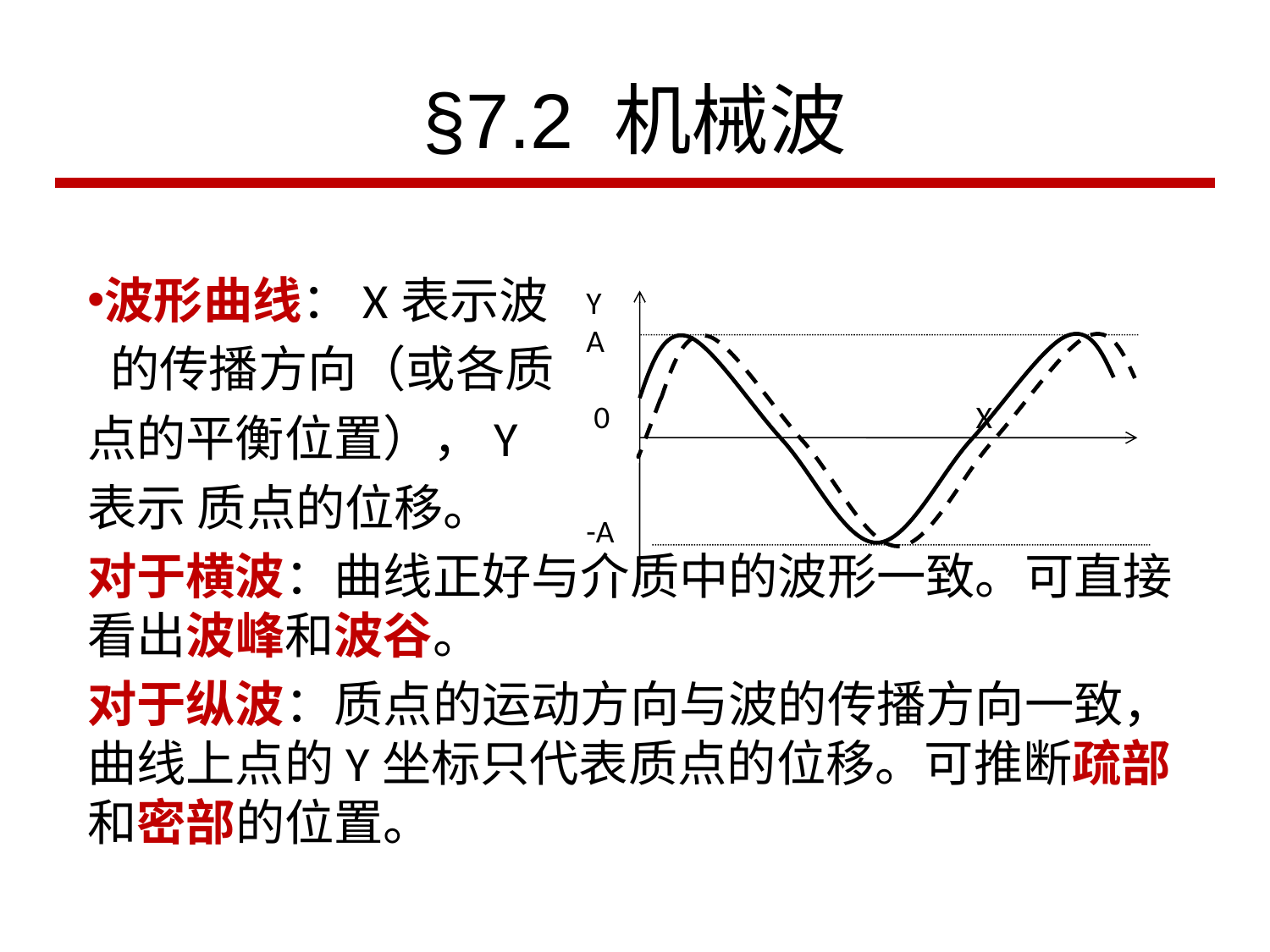

# §7.2 机械波
波形曲线：X表示波
 的传播方向（或各质
点的平衡位置），Y
表示 质点的位移。
对于横波：曲线正好与介质中的波形一致。可直接看出波峰和波谷。
对于纵波：质点的运动方向与波的传播方向一致，曲线上点的Y坐标只代表质点的位移。可推断疏部和密部的位置。
    Y
    A

     0                                                   X

    -A